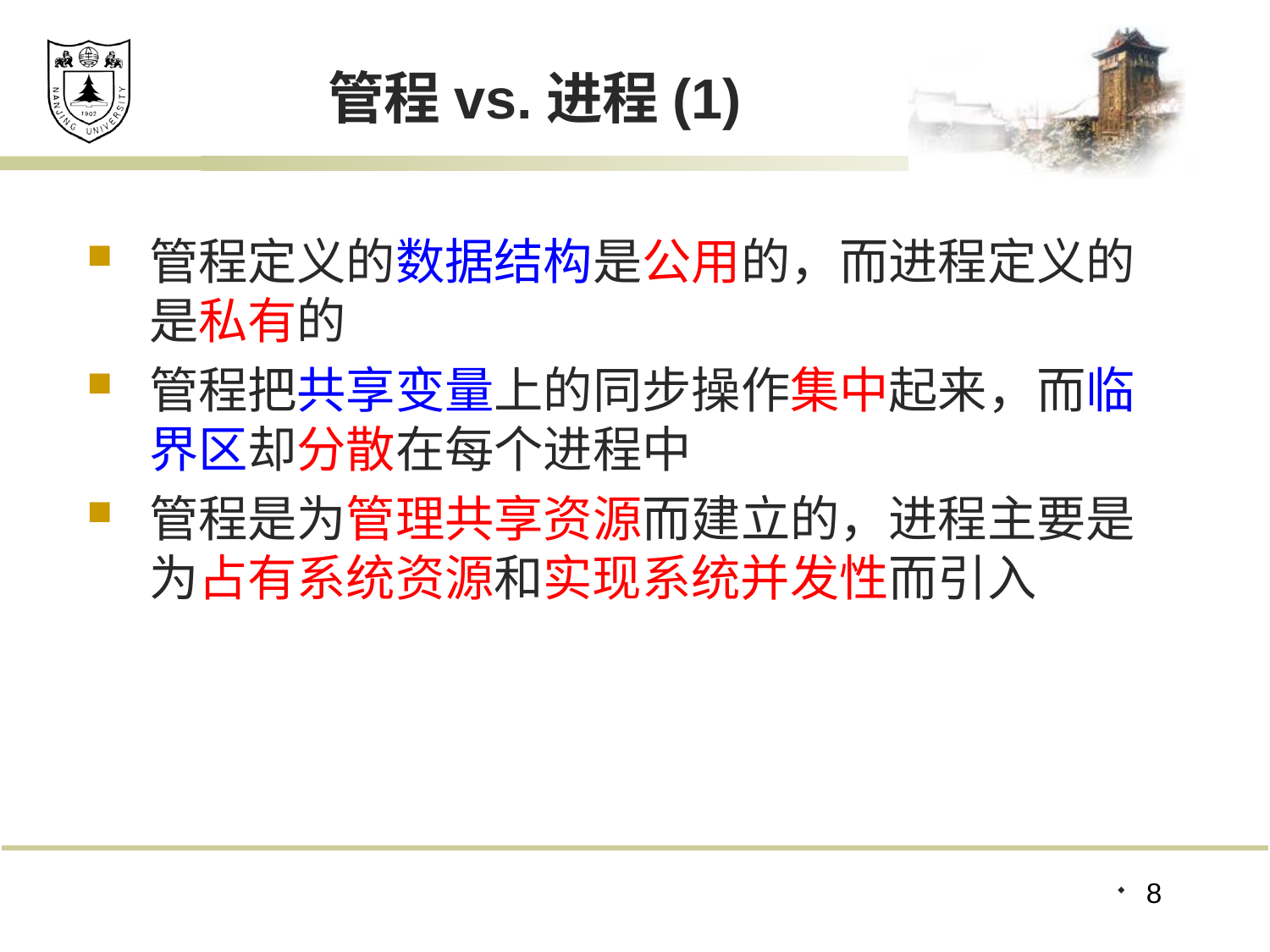

# 管程vs.进程(1)
管程定义的数据结构是公用的，而进程定义的是私有的
管程把共享变量上的同步操作集中起来，而临界区却分散在每个进程中
管程是为管理共享资源而建立的，进程主要是为占有系统资源和实现系统并发性而引入
8